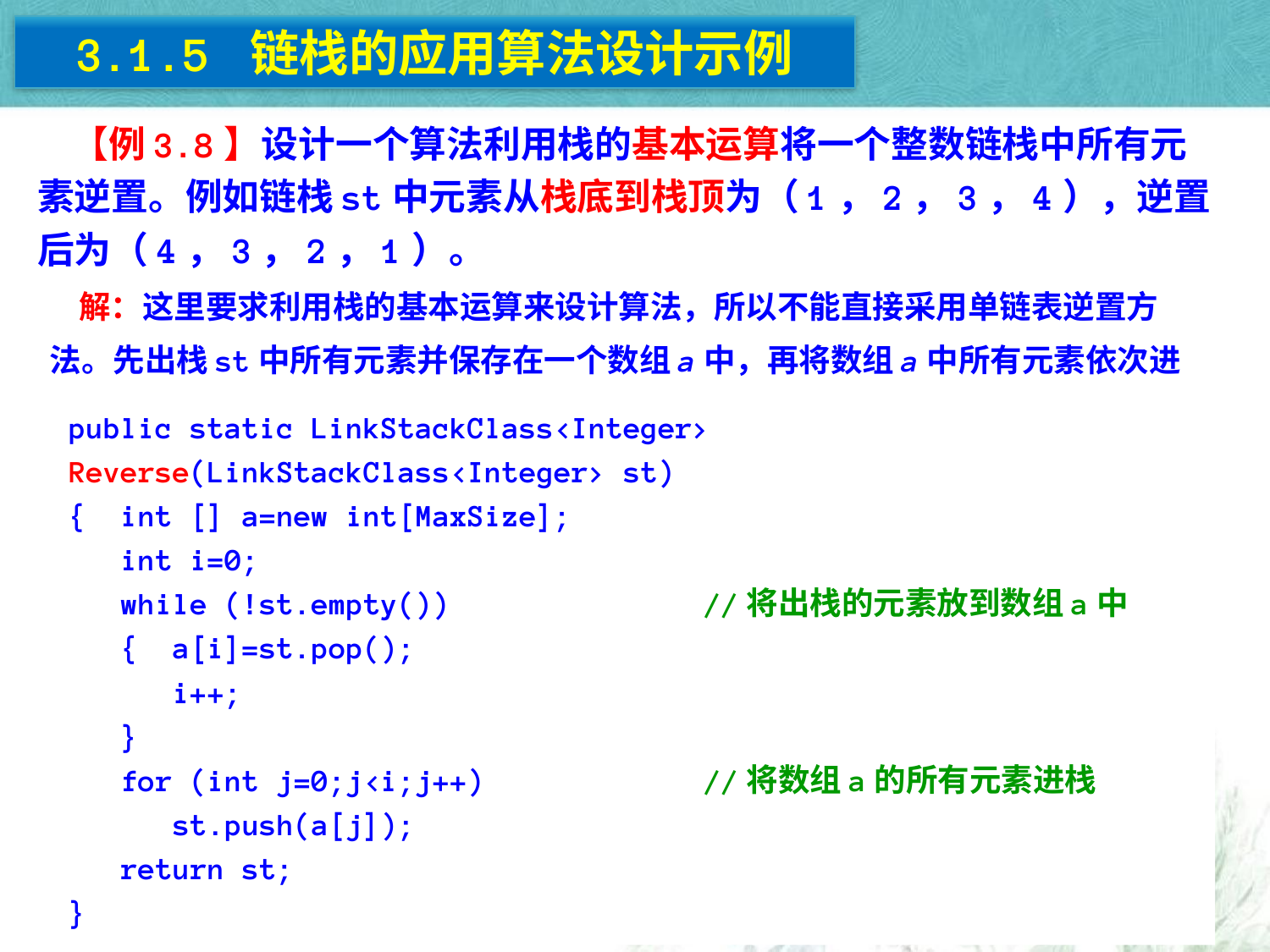

3.1.5 链栈的应用算法设计示例
   【例3.8】设计一个算法利用栈的基本运算将一个整数链栈中所有元素逆置。例如链栈st中元素从栈底到栈顶为（1，2，3，4），逆置后为（4，3，2，1）。
   解：这里要求利用栈的基本运算来设计算法，所以不能直接采用单链表逆置方法。先出栈st中所有元素并保存在一个数组a中，再将数组a中所有元素依次进栈。
public static LinkStackClass<Integer> Reverse(LinkStackClass<Integer> st)
{  int [] a=new int[MaxSize];
   int i=0;
   while (!st.empty())		//将出栈的元素放到数组a中
   {  a[i]=st.pop();
      i++;
   }
   for (int j=0;j<i;j++)		//将数组a的所有元素进栈
      st.push(a[j]);
   return st;
}